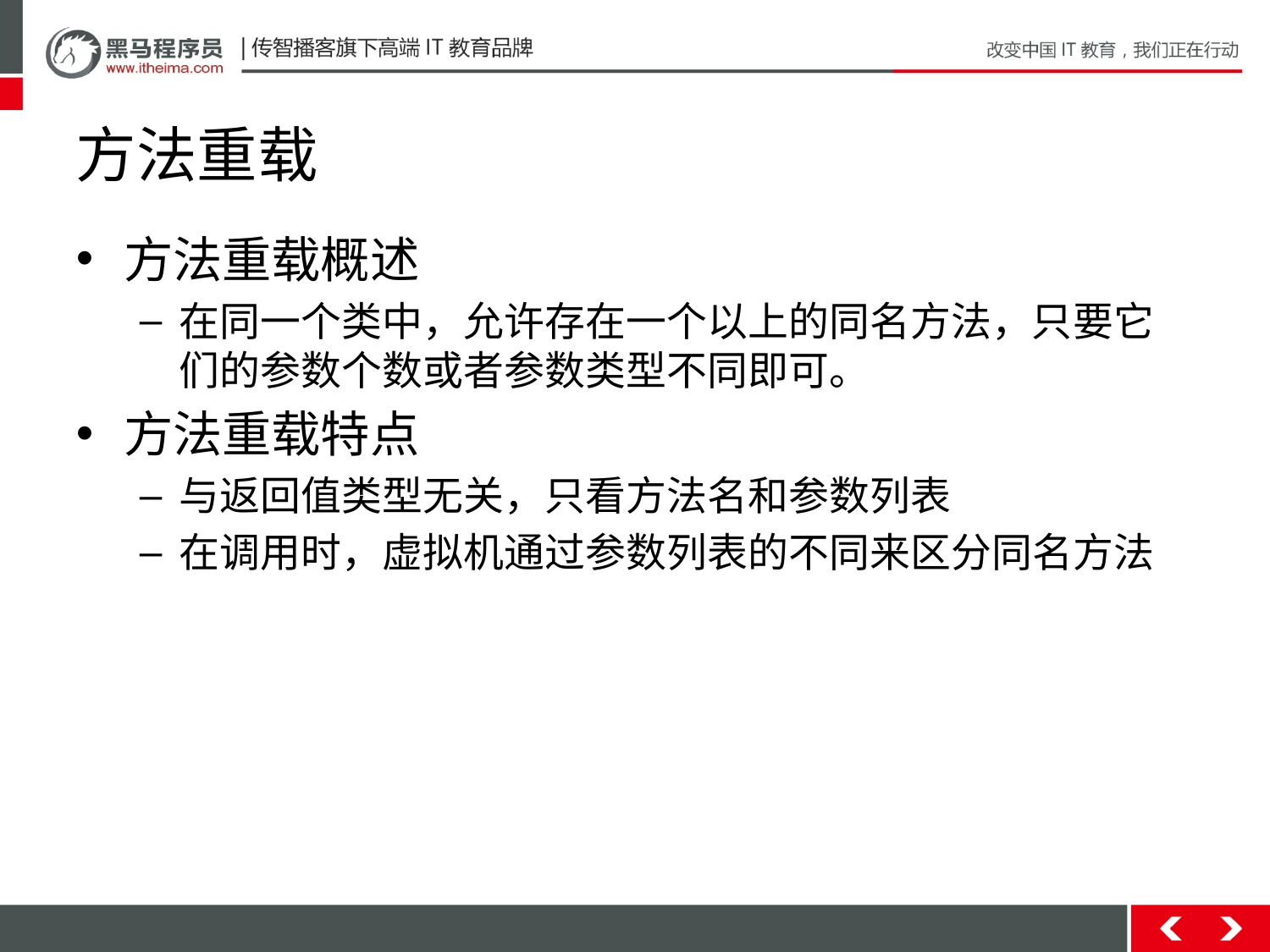

# 方法重载
方法重载概述
在同一个类中，允许存在一个以上的同名方法，只要它们的参数个数或者参数类型不同即可。
方法重载特点
与返回值类型无关，只看方法名和参数列表
在调用时，虚拟机通过参数列表的不同来区分同名方法